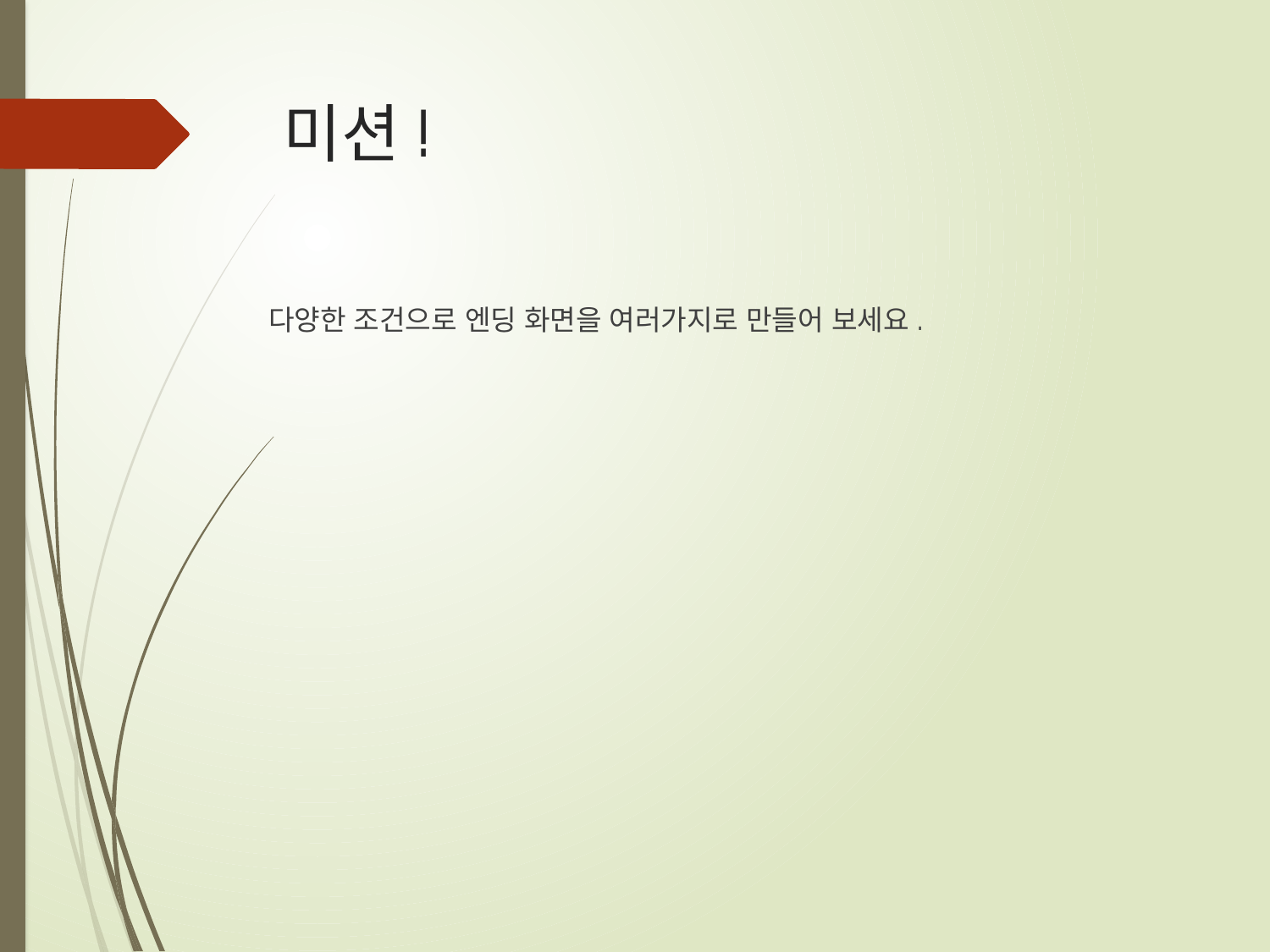

# 미션!
다양한 조건으로 엔딩 화면을 여러가지로 만들어 보세요.